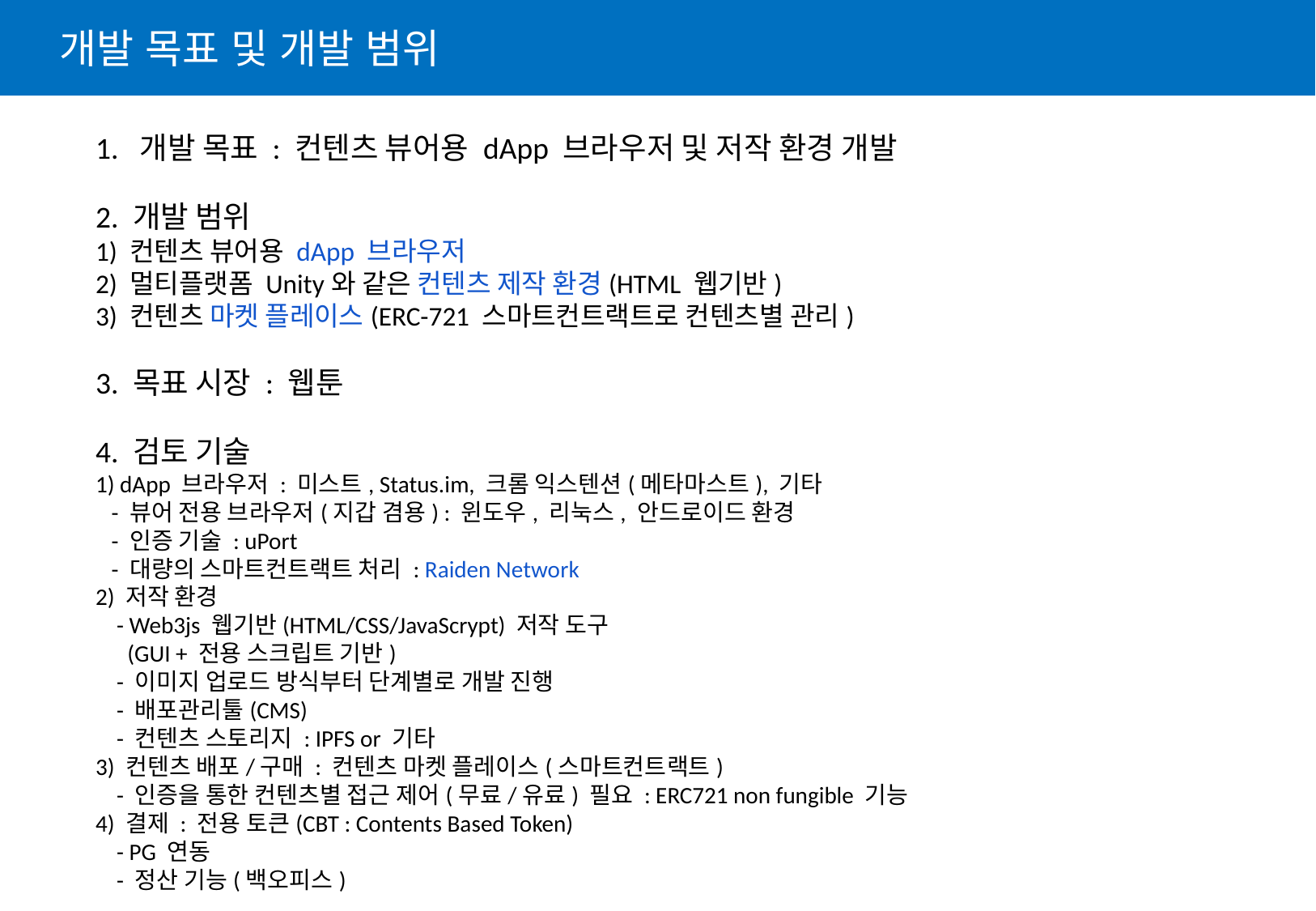

개발 목표 및 개발 범위
1.  개발 목표 : 컨텐츠 뷰어용 dApp 브라우저 및 저작 환경 개발

2. 개발 범위
1) 컨텐츠 뷰어용 dApp 브라우저
2) 멀티플랫폼 Unity와 같은 컨텐츠 제작 환경(HTML 웹기반)
3) 컨텐츠 마켓 플레이스(ERC-721 스마트컨트랙트로 컨텐츠별 관리)

3. 목표 시장 : 웹툰

4. 검토 기술
1) dApp 브라우저 : 미스트, Status.im, 크롬 익스텐션(메타마스트), 기타
   - 뷰어 전용 브라우저(지갑 겸용) : 윈도우, 리눅스, 안드로이드 환경
   - 인증 기술 : uPort
   - 대량의 스마트컨트랙트 처리 : Raiden Network
2) 저작 환경
    - Web3js 웹기반(HTML/CSS/JavaScrypt) 저작 도구
      (GUI + 전용 스크립트 기반)
    - 이미지 업로드 방식부터 단계별로 개발 진행
    - 배포관리툴(CMS)
    - 컨텐츠 스토리지 : IPFS or 기타
3) 컨텐츠 배포/구매 : 컨텐츠 마켓 플레이스(스마트컨트랙트)
    - 인증을 통한 컨텐츠별 접근 제어(무료/유료) 필요 : ERC721 non fungible 기능
4) 결제 : 전용 토큰(CBT : Contents Based Token)
    - PG 연동
    - 정산 기능(백오피스)